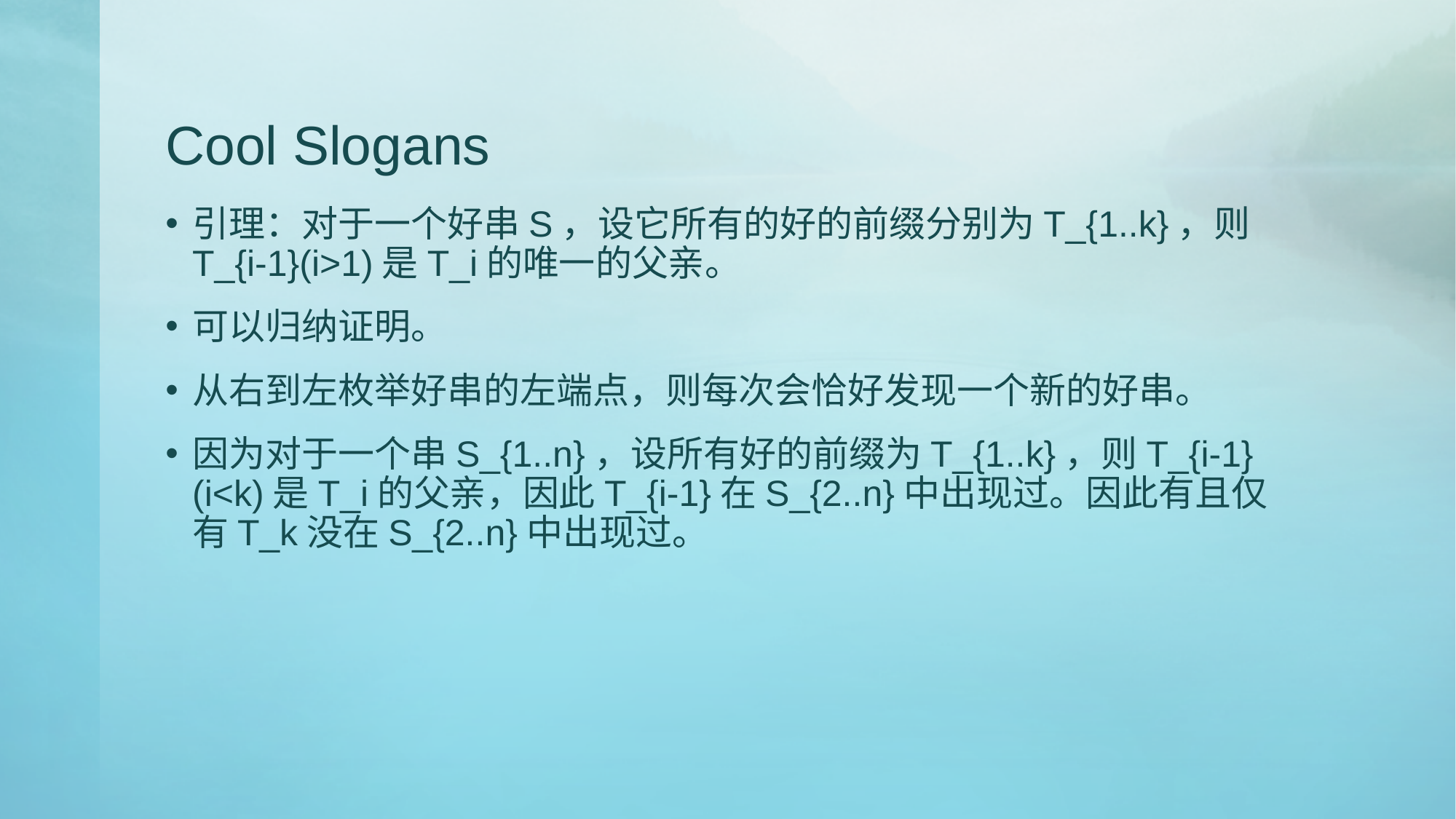

# Cool Slogans
引理：对于一个好串S，设它所有的好的前缀分别为T_{1..k}，则T_{i-1}(i>1)是T_i的唯一的父亲。
可以归纳证明。
从右到左枚举好串的左端点，则每次会恰好发现一个新的好串。
因为对于一个串S_{1..n}，设所有好的前缀为T_{1..k}，则T_{i-1}(i<k)是T_i的父亲，因此T_{i-1}在S_{2..n}中出现过。因此有且仅有T_k没在S_{2..n}中出现过。